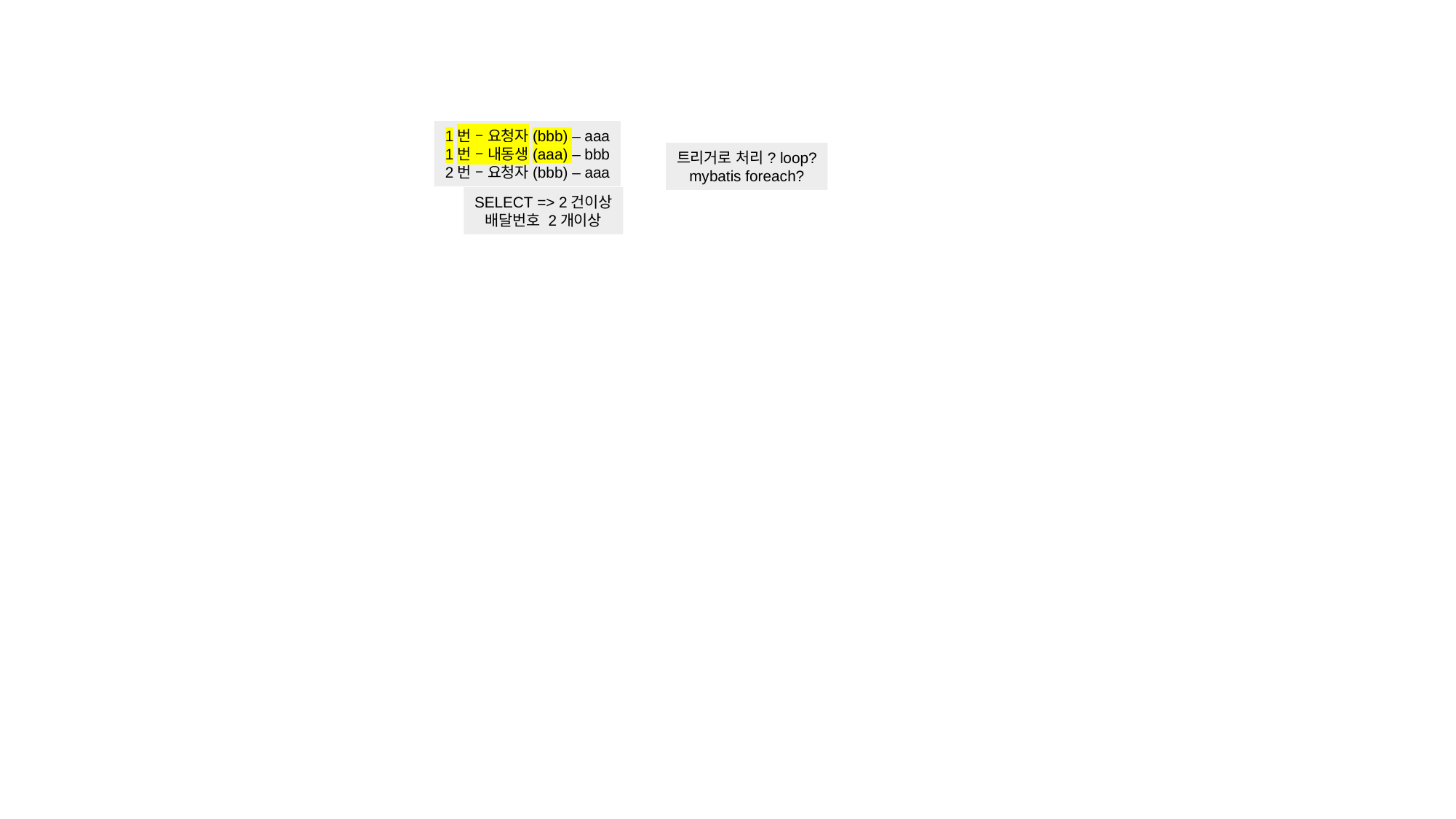

1번 – 요청자(bbb) – aaa
1번 – 내동생(aaa) – bbb
2번 – 요청자(bbb) – aaa
트리거로 처리? loop?
mybatis foreach?
SELECT => 2건이상
배달번호 2개이상